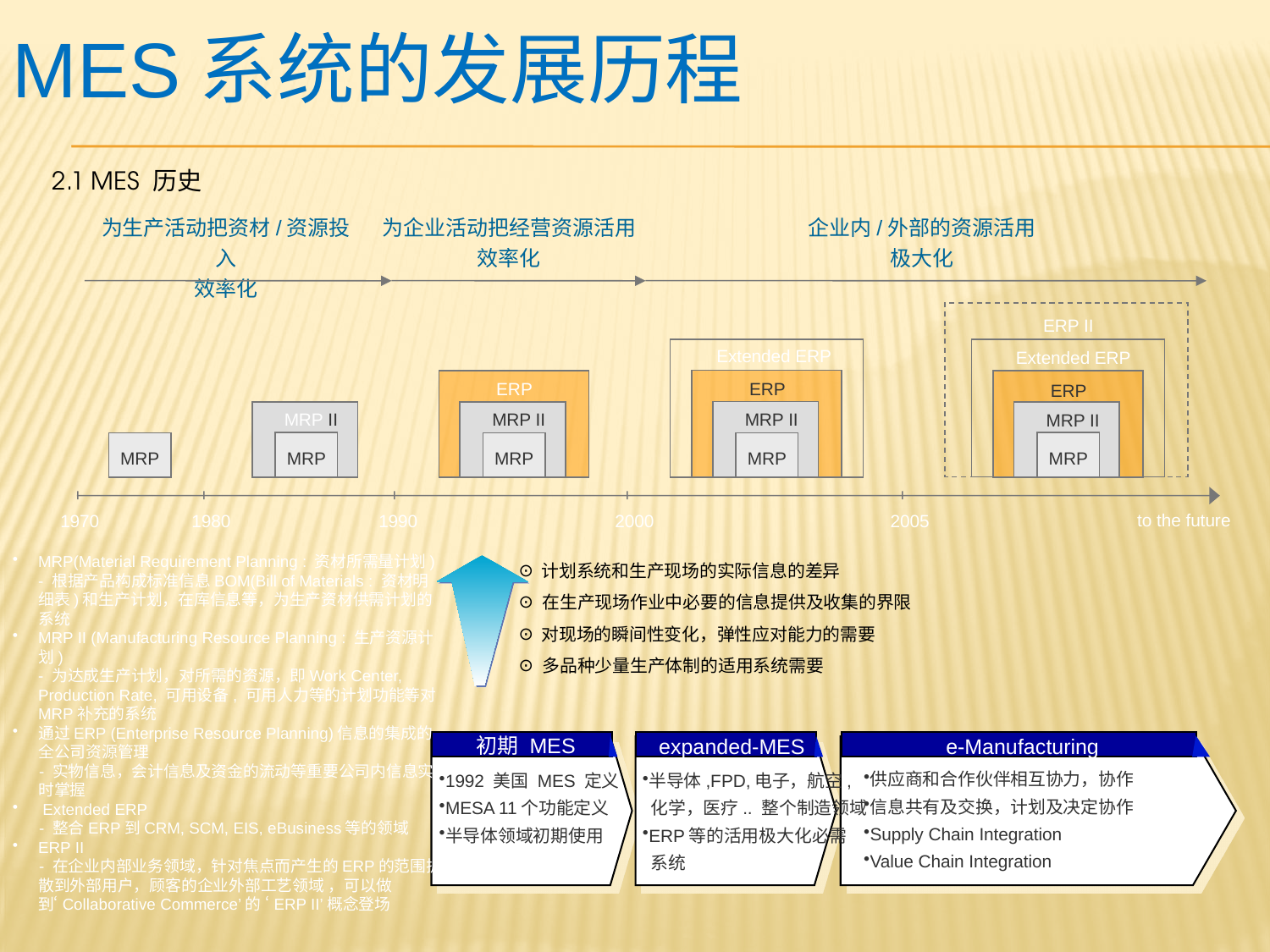

MES系统的发展历程
#
2.1 MES 历史
为生产活动把资材/资源投入
效率化
为企业活动把经营资源活用
效率化
企业内/外部的资源活用
极大化

ERP II

Extended ERP
Extended ERP

ERP
ERP
ERP

MRP II
MRP II
MRP II
MRP II

MRP
MRP
MRP
MRP
MRP

to the future
1970
1980
1990
2000
2005
MRP(Material Requirement Planning : 资材所需量计划)
- 根据产品构成标准信息BOM(Bill of Materials : 资材明细表)和生产计划，在库信息等，为生产资材供需计划的系统
MRP II (Manufacturing Resource Planning : 生产资源计划)
- 为达成生产计划，对所需的资源，即Work Center, Production Rate, 可用设备, 可用人力等的计划功能等对MRP补充的系统
通过ERP (Enterprise Resource Planning)信息的集成的全公司资源管理
      - 实物信息，会计信息及资金的流动等重要公司内信息实时掌握
 Extended ERP
      - 整合ERP到CRM, SCM, EIS, eBusiness等的领域
ERP II
      - 在企业内部业务领域，针对焦点而产生的ERP的范围扩散到外部用户，顾客的企业外部工艺领域 ，可以做到‘Collaborative Commerce’的 ‘ERP II’概念登场
 计划系统和生产现场的实际信息的差异
 在生产现场作业中必要的信息提供及收集的界限
 对现场的瞬间性变化，弹性应对能力的需要
 多品种少量生产体制的适用系统需要

初期 MES
expanded-MES
e-Manufacturing

供应商和合作伙伴相互协力，协作
信息共有及交换，计划及决定协作
Supply Chain Integration
Value Chain Integration
1992 美国 MES 定义
MESA 11个功能定义
半导体领域初期使用
半导体,FPD,电子，航空,
 化学，医疗.. 整个制造领域
ERP等的活用极大化必需
 系统